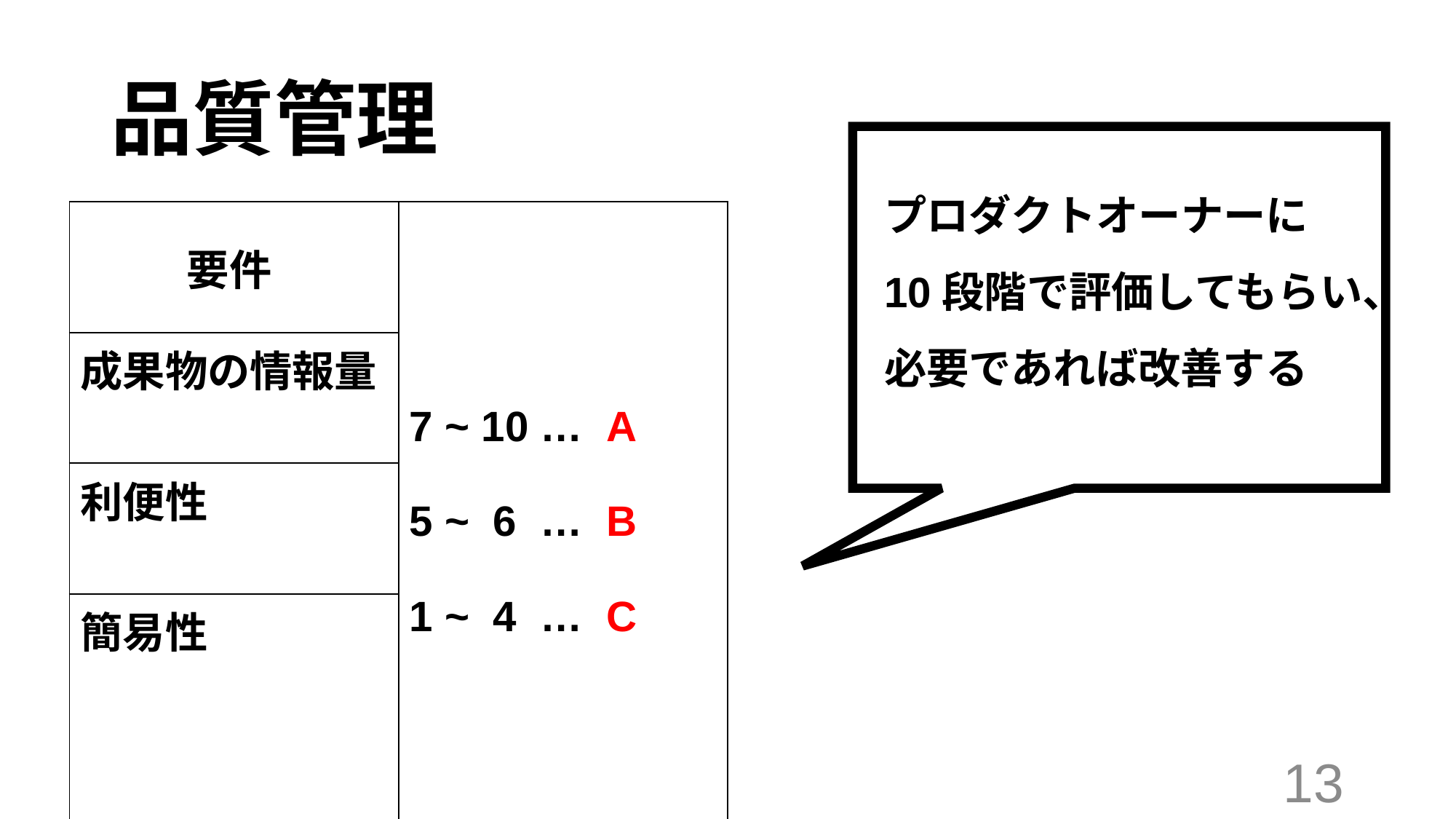

# 品質管理

プロダクトオーナーに
10段階で評価してもらい、
必要であれば改善する

| 要件 | 7 ~ 10 … A 5 ~ 6 … B 1 ~ 4 … C |
| --- | --- |
| 成果物の情報量 |  |
| 利便性 |  |
| 簡易性 |  |
13